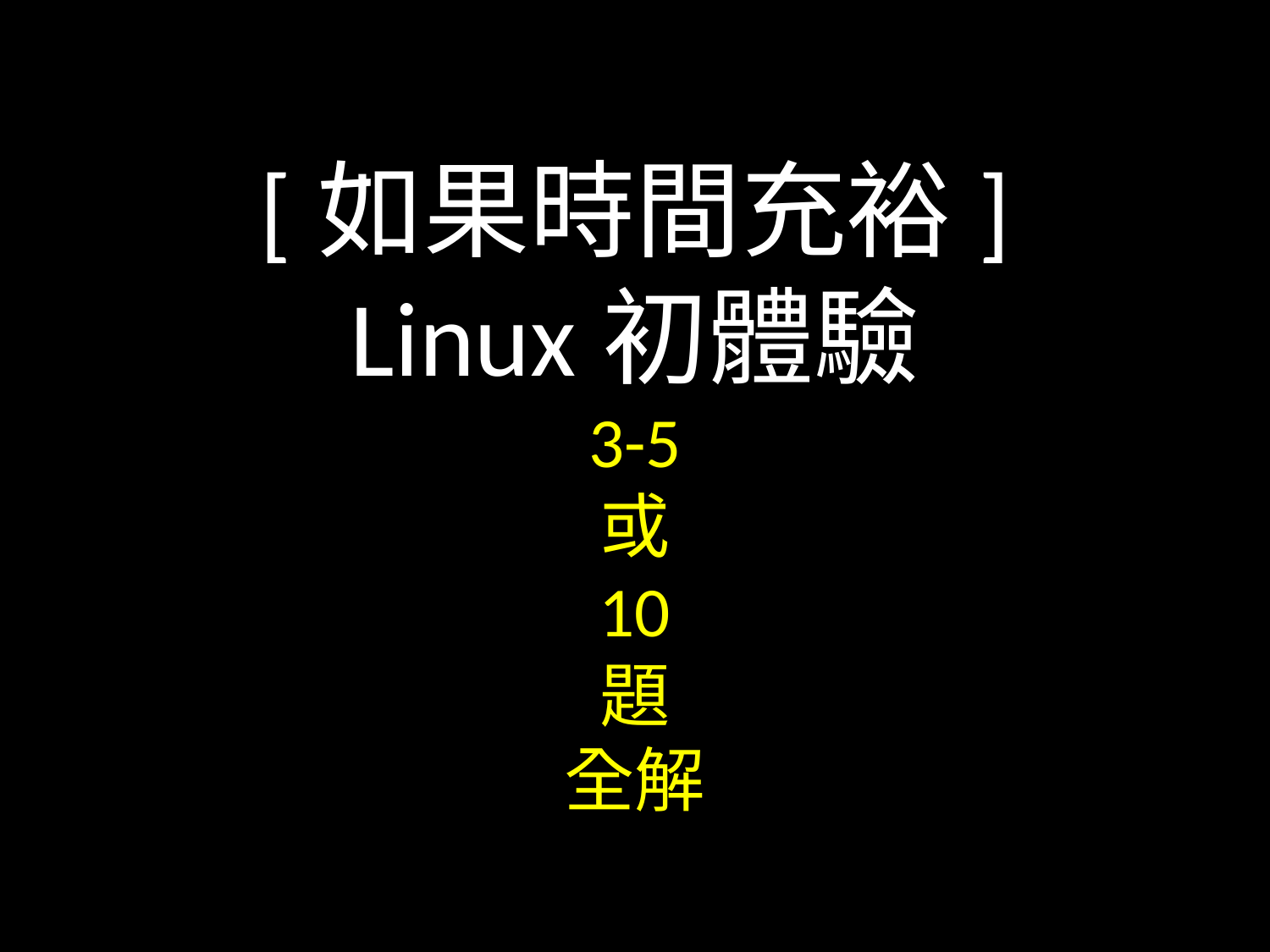

[如果時間充裕]
Linux初體驗
3-5
或
10
題
全解
42